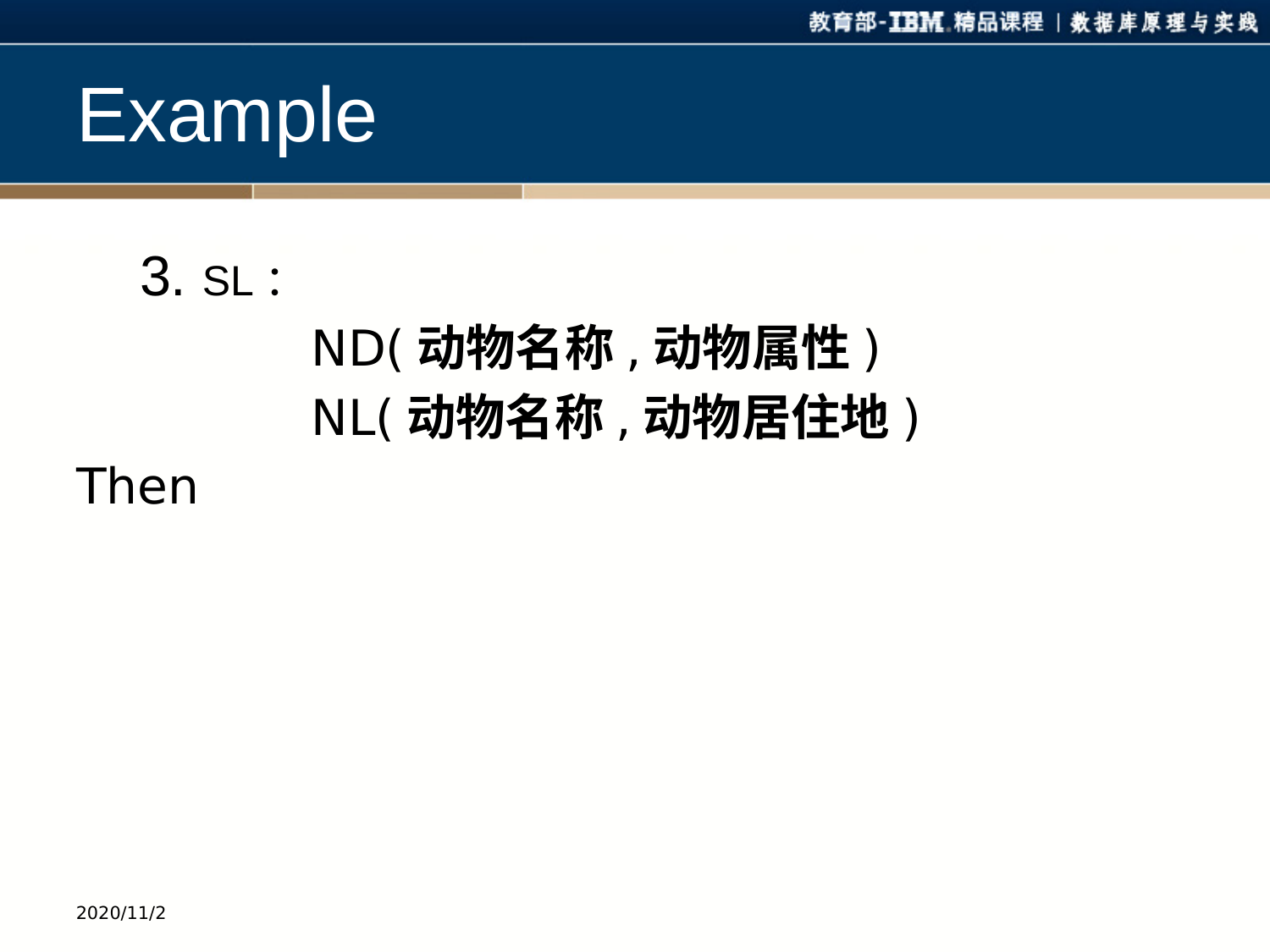

# Example
3. SL：
               ND(动物名称,动物属性)
               NL(动物名称,动物居住地)
Then